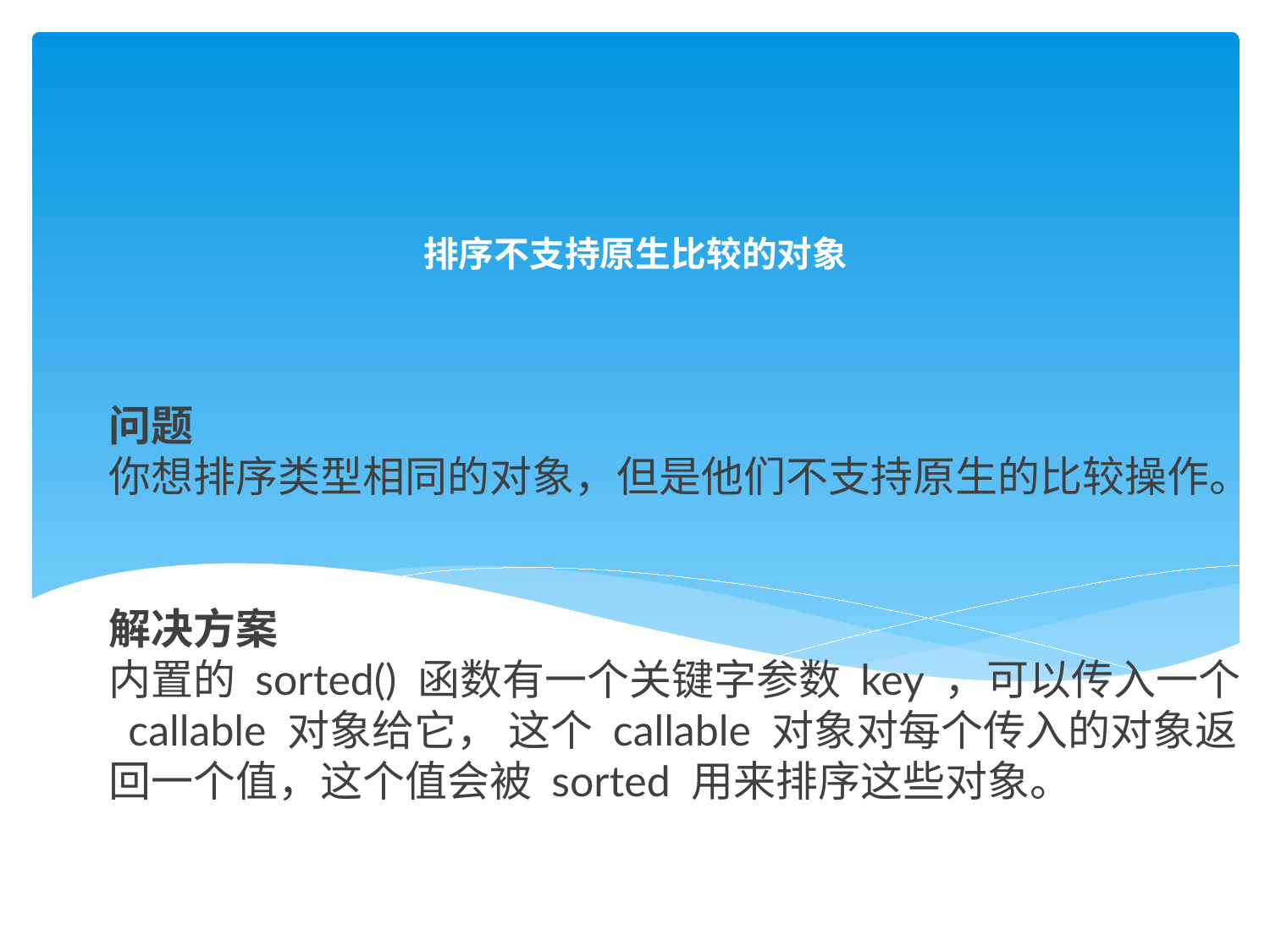

排序不支持原生比较的对象

# 问题 你想排序类型相同的对象，但是他们不支持原生的比较操作。 解决方案 内置的 sorted() 函数有一个关键字参数 key ，可以传入一个 callable 对象给它， 这个 callable 对象对每个传入的对象返回一个值，这个值会被 sorted 用来排序这些对象。